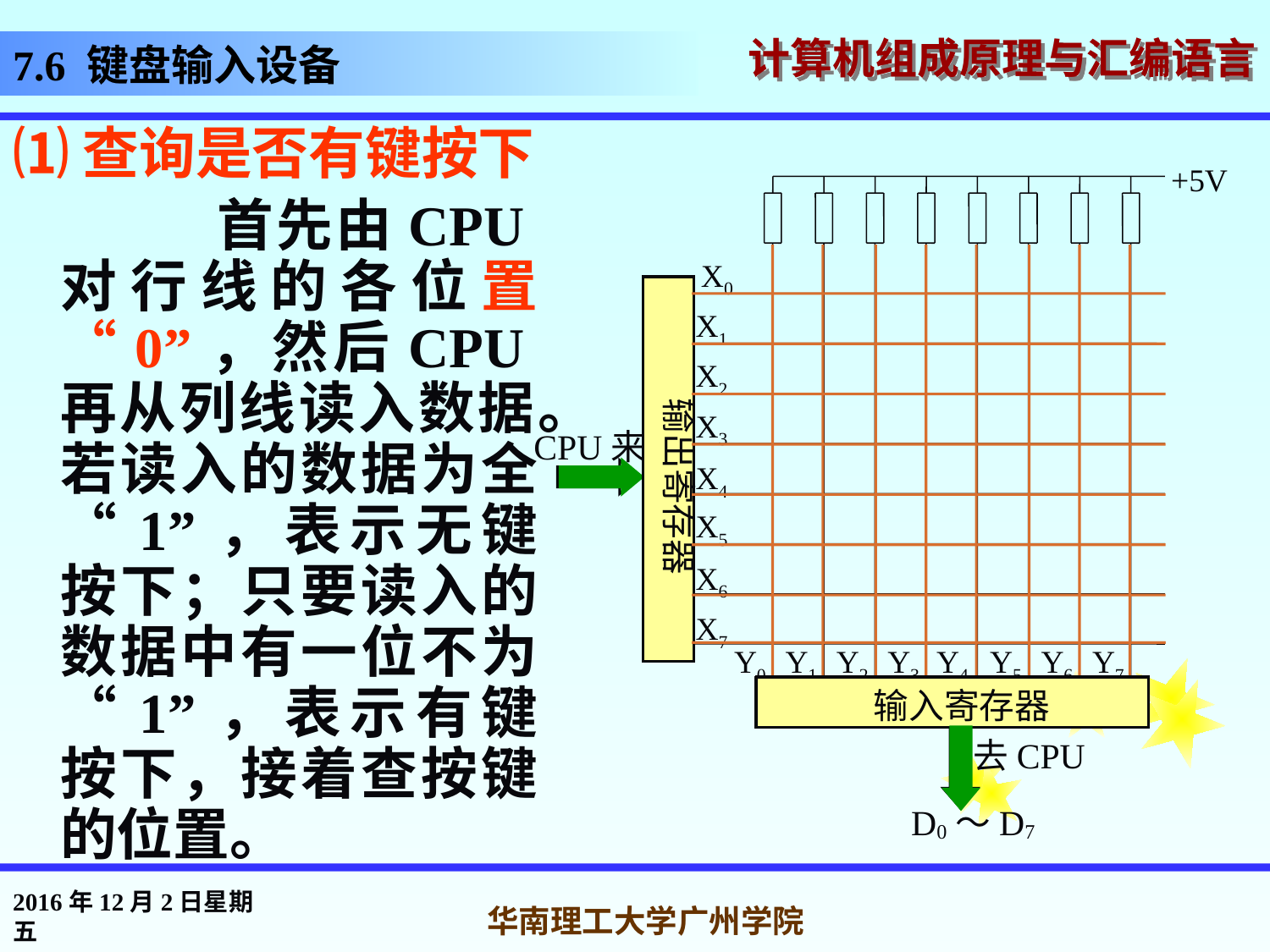

# 7.6 键盘输入设备
⑴查询是否有键按下
            首先由CPU对行线的各位置“0”，然后CPU再从列线读入数据。若读入的数据为全“1”，表示无键按下；只要读入的数据中有一位不为“1”，表示有键按下，接着查按键的位置。
+5V

X0

X1

X2
输出寄存器

X3
CPU来

X4

X5
输入寄存器

X6

X7
Y0
Y1
Y2
Y3
Y4
Y5
Y6
Y7

去CPU

D0～D7

输出寄存器

输入寄存器

2016年12月2日星期五
华南理工大学广州学院